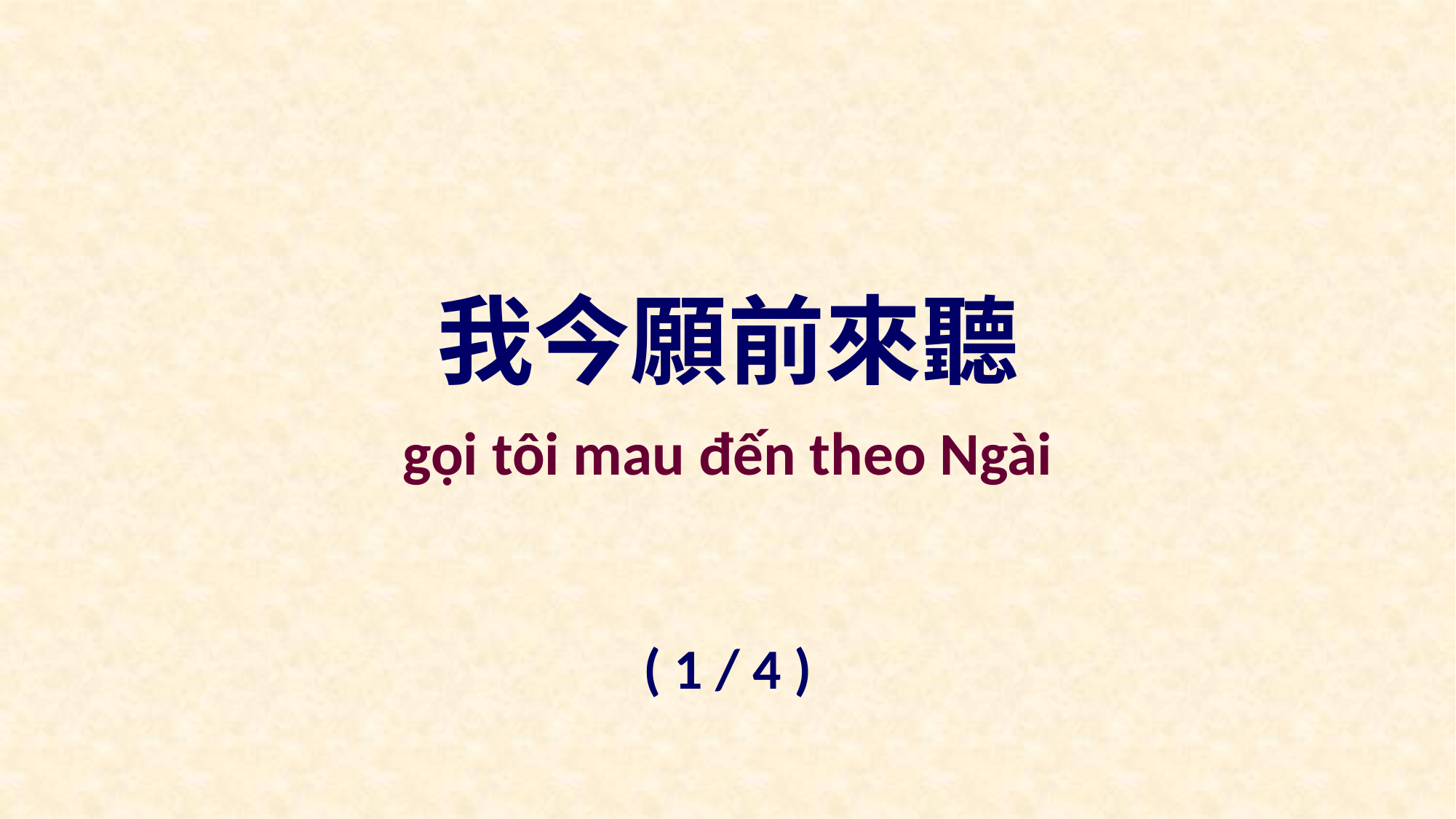

我今願前來聽
gọi tôi mau đến theo Ngài
( 1 / 4 )